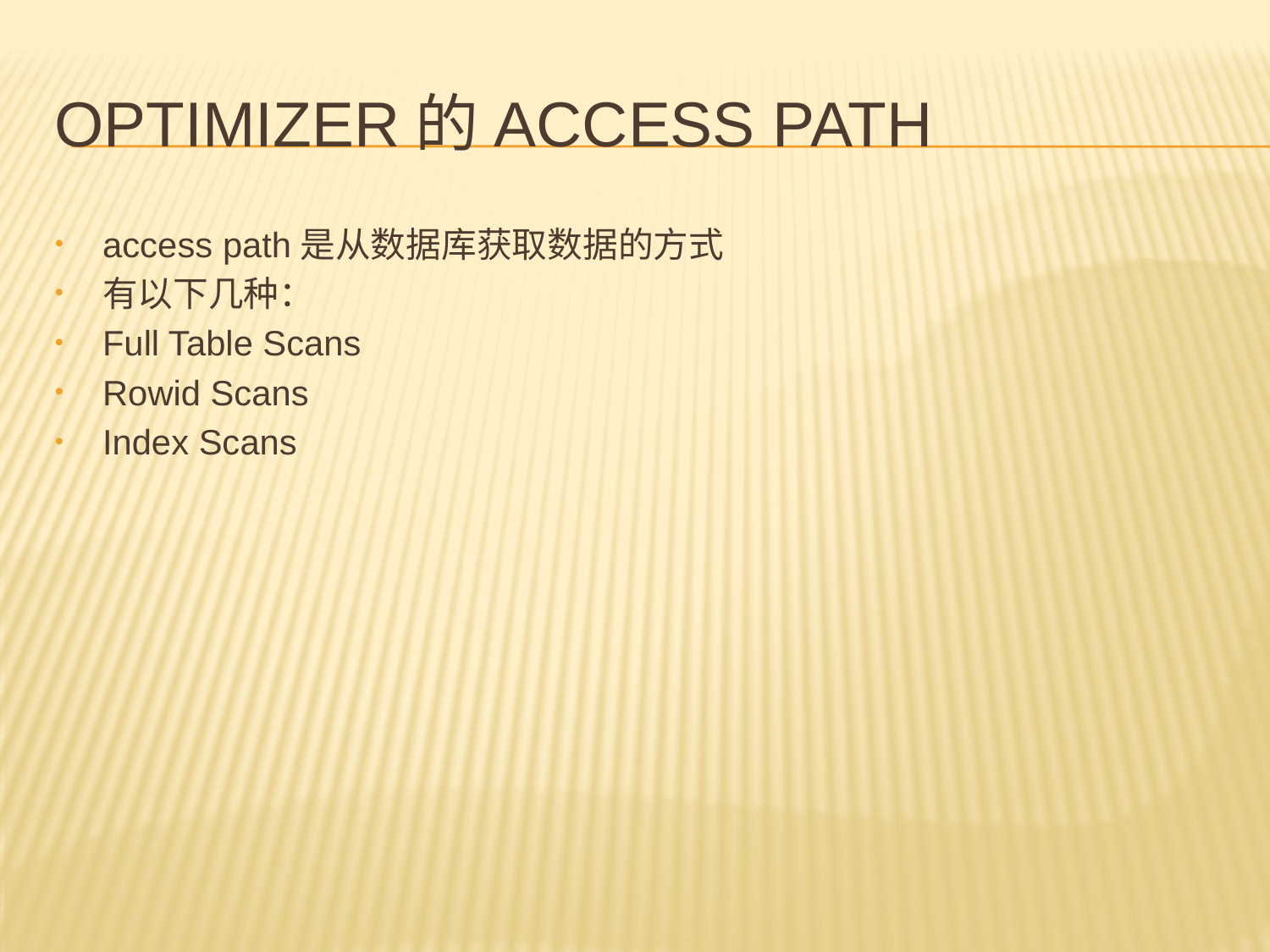

# Optimizer的access path
access path是从数据库获取数据的方式
有以下几种：
Full Table Scans
Rowid Scans
Index Scans